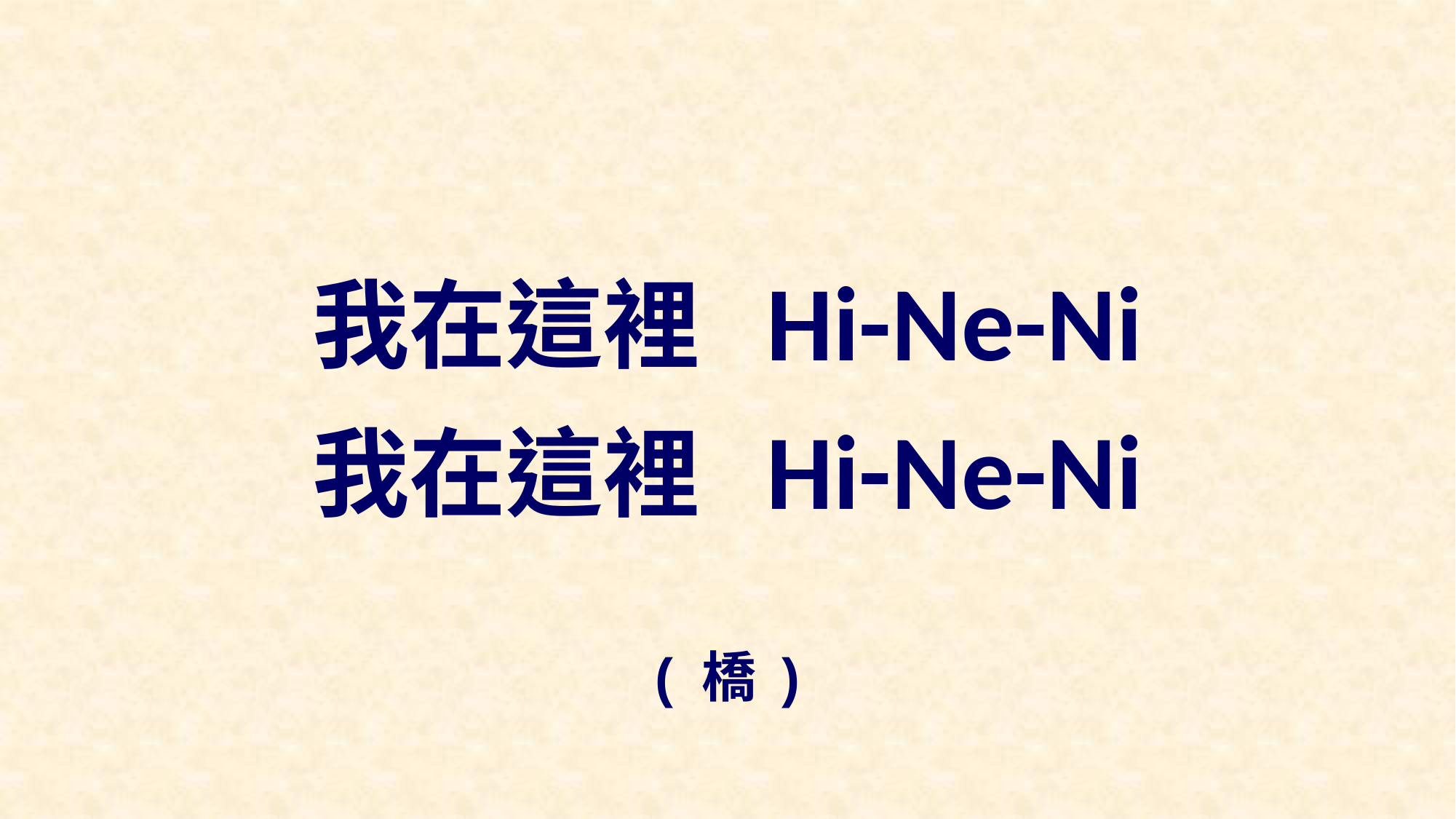

我在這裡  Hi-Ne-Ni
我在這裡  Hi-Ne-Ni
( 橋 )